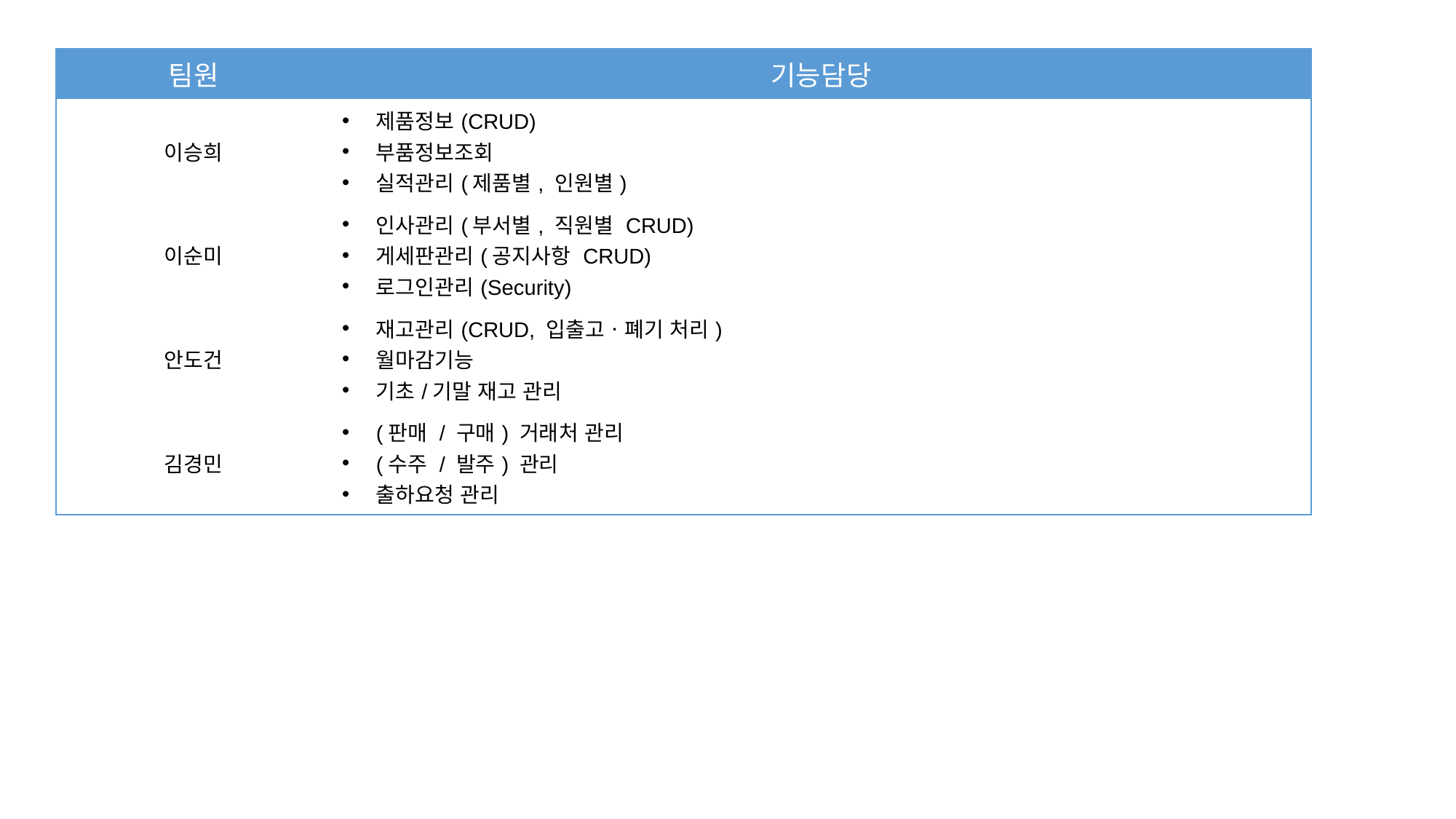

| 팀원 | 기능담당 |
| --- | --- |
| 이승희 | 제품정보(CRUD) 부품정보조회 실적관리(제품별, 인원별) |
| 이순미 | 인사관리(부서별, 직원별 CRUD) 게세판관리(공지사항 CRUD) 로그인관리(Security) |
| 안도건 | 재고관리(CRUD, 입출고ㆍ폐기 처리) 월마감기능 기초/기말 재고 관리 |
| 김경민 | (판매 / 구매) 거래처 관리 (수주 / 발주) 관리 출하요청 관리 |